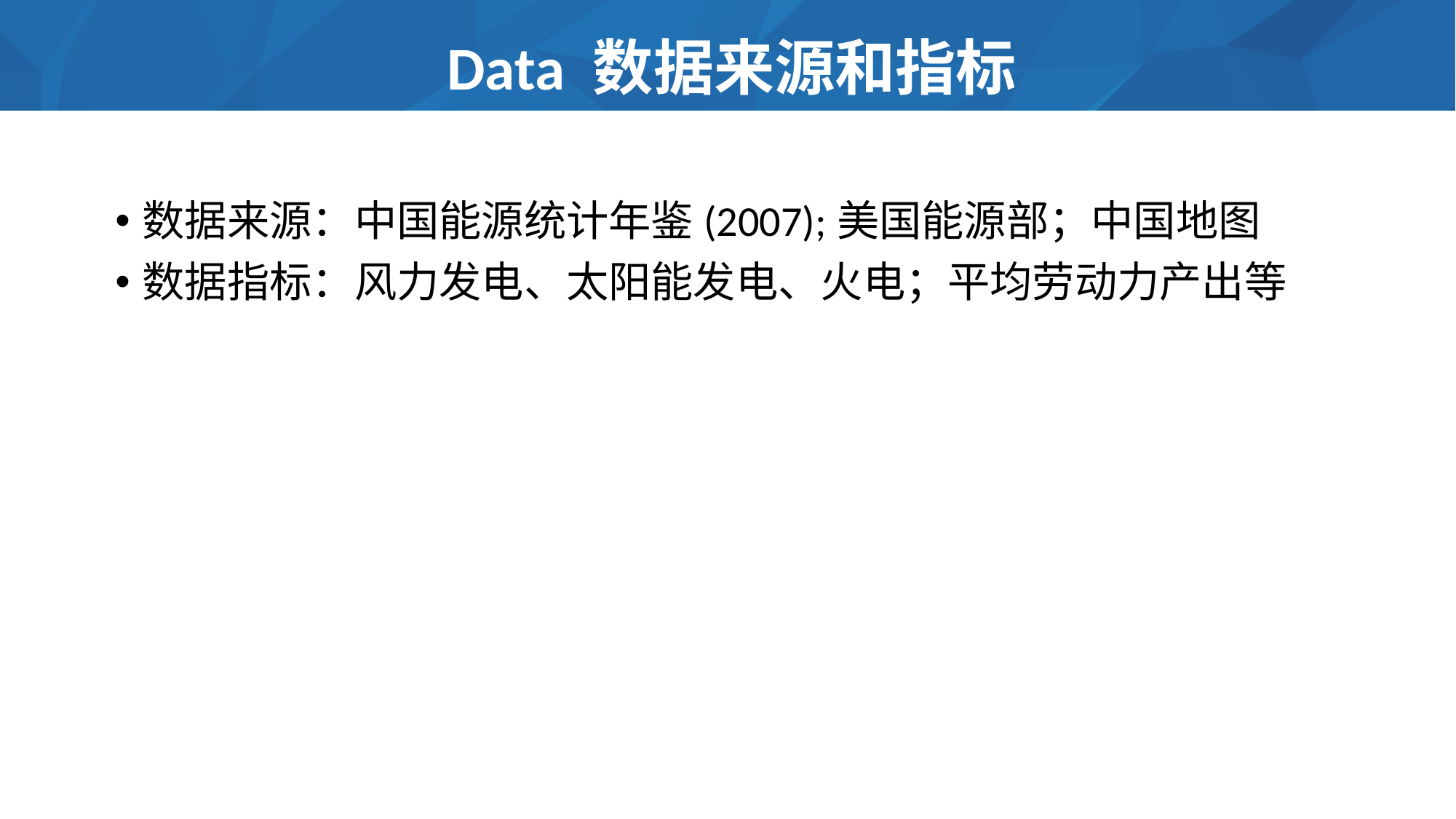

# Data 数据来源和指标
数据来源：中国能源统计年鉴(2007);美国能源部；中国地图
数据指标：风力发电、太阳能发电、火电；平均劳动力产出等